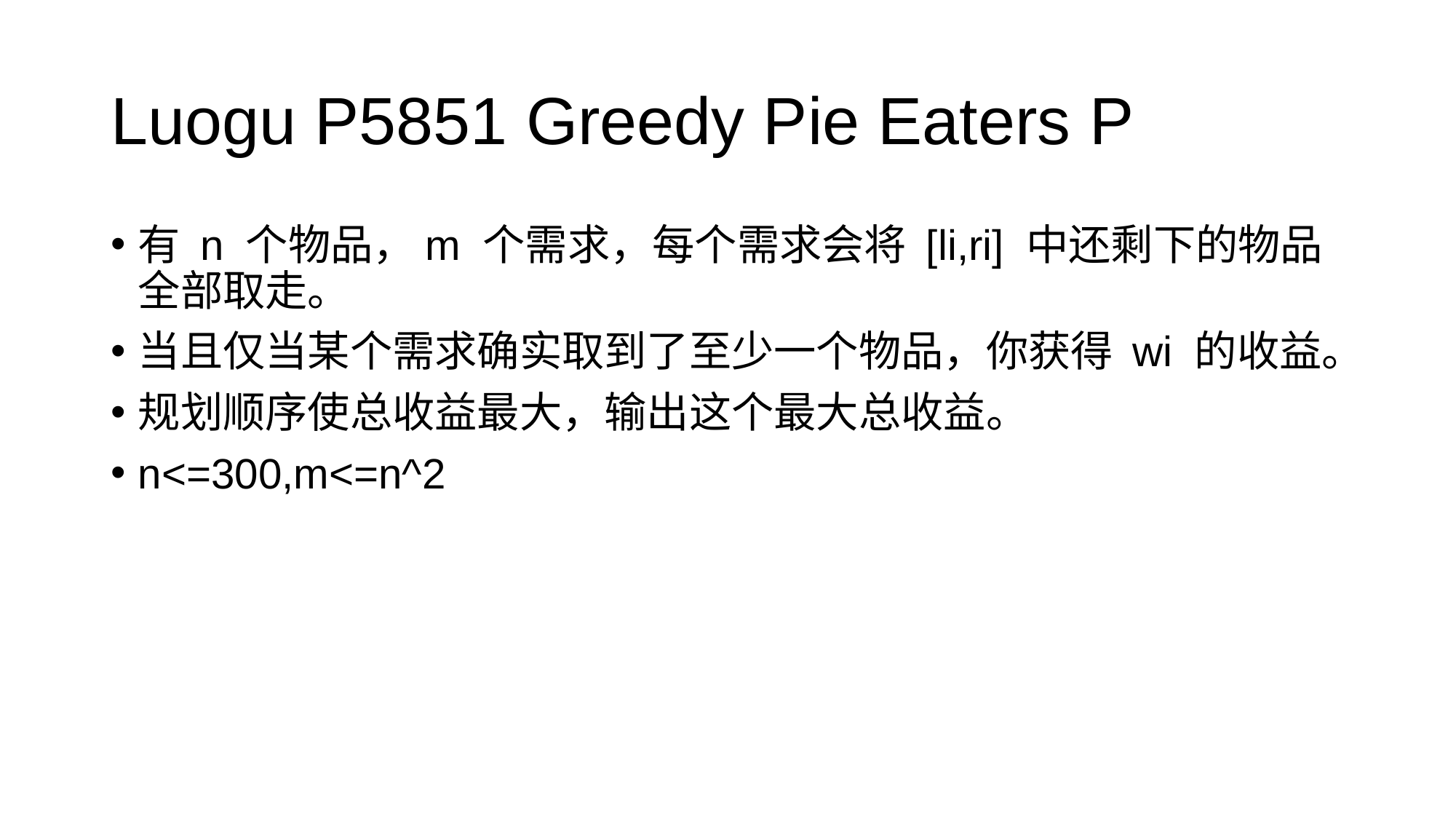

# Luogu P5851 Greedy Pie Eaters P
有 n 个物品，m 个需求，每个需求会将 [li,ri] 中还剩下的物品全部取走。
当且仅当某个需求确实取到了至少一个物品，你获得 wi 的收益。
规划顺序使总收益最大，输出这个最大总收益。
n<=300,m<=n^2